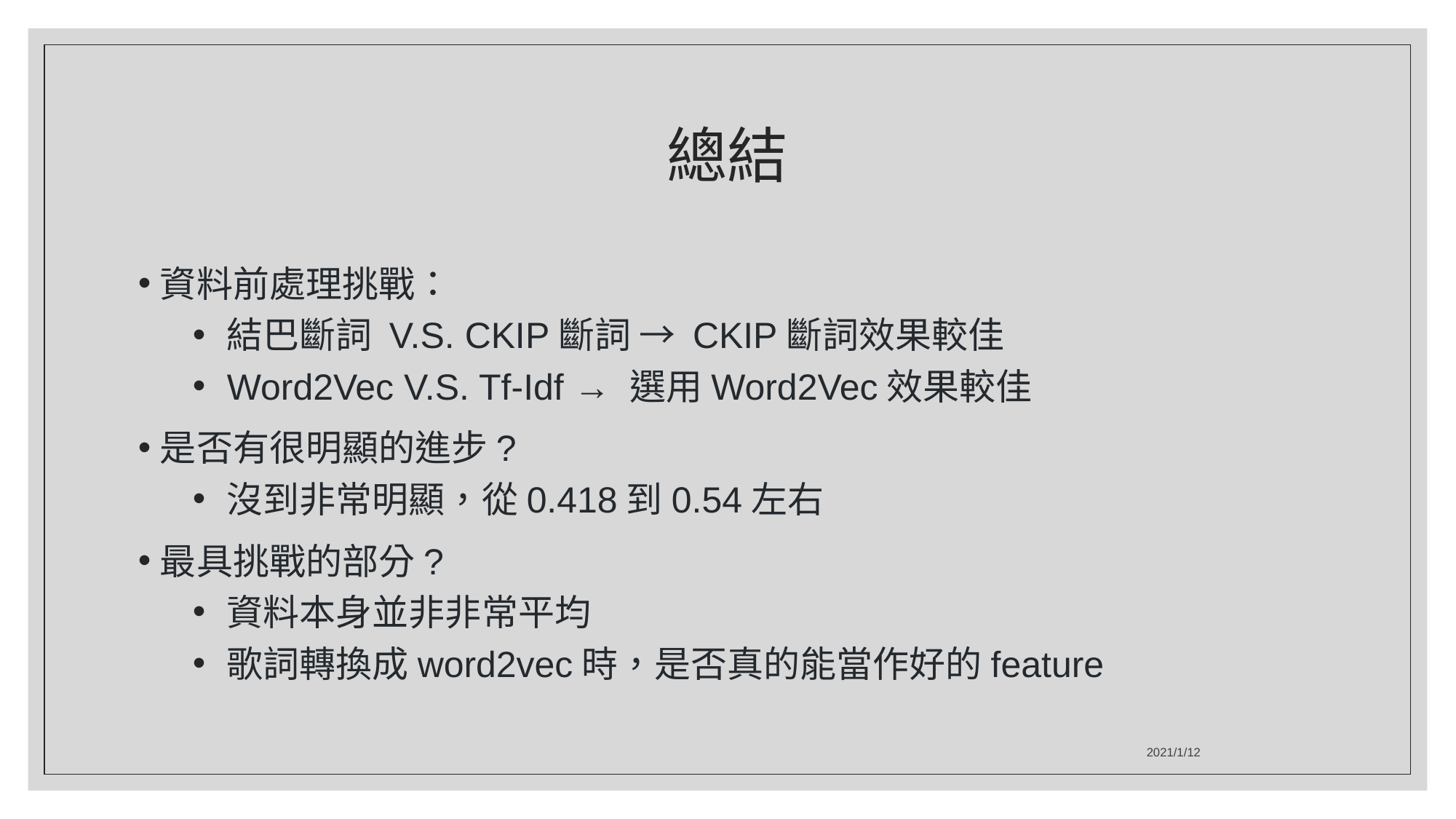

# 總結
資料前處理挑戰：
結巴斷詞 V.S. CKIP斷詞 → CKIP斷詞效果較佳
Word2Vec V.S. Tf-Idf → 選用Word2Vec效果較佳
是否有很明顯的進步?
沒到非常明顯，從0.418到0.54左右
最具挑戰的部分?
資料本身並非非常平均
歌詞轉換成word2vec時，是否真的能當作好的feature

2021/1/12